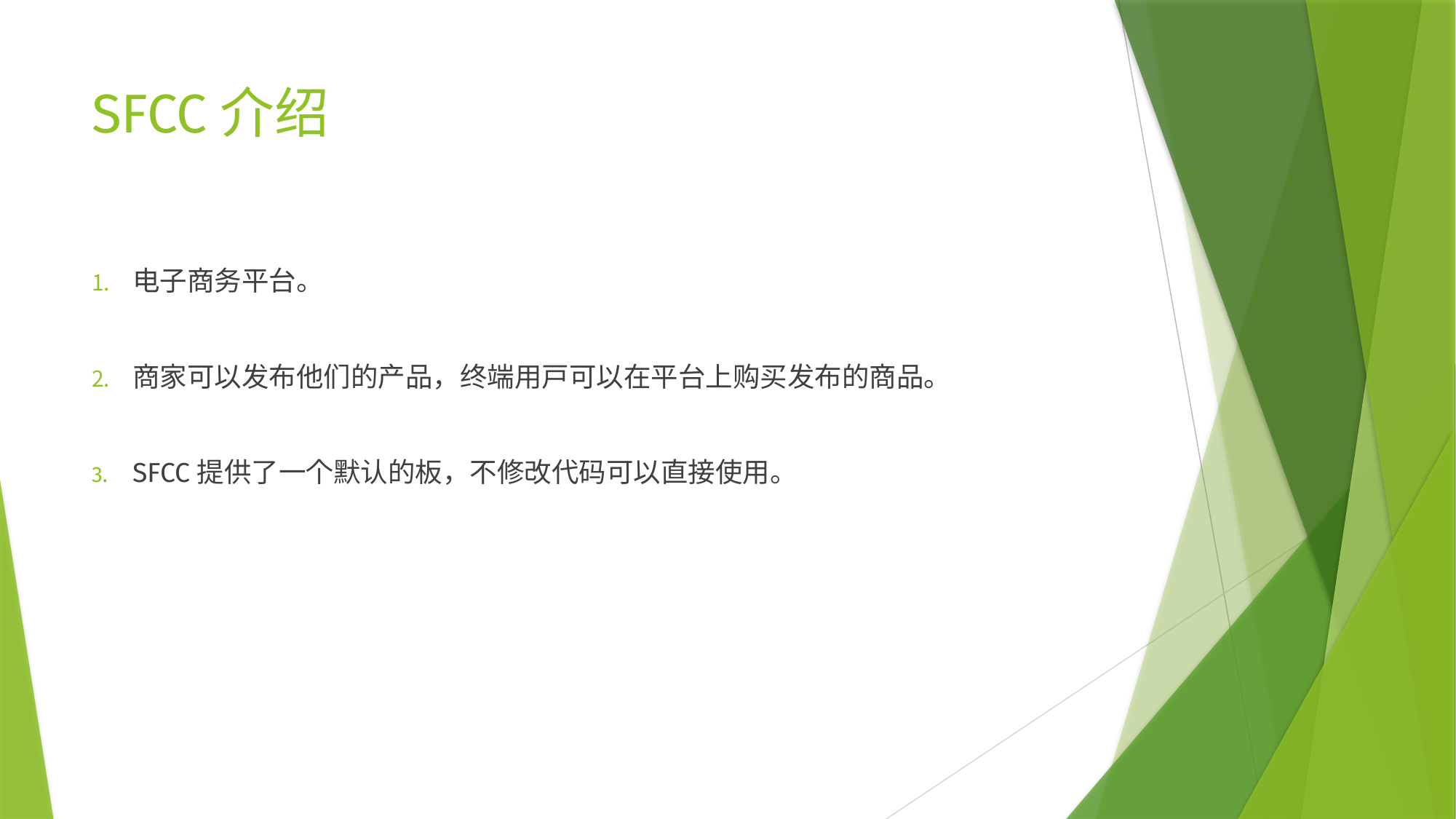

# SFCC介绍
电子商务平台。

商家可以发布他们的产品，终端用户可以在平台上购买发布的商品。

SFCC提供了一个默认的板，不修改代码可以直接使用。